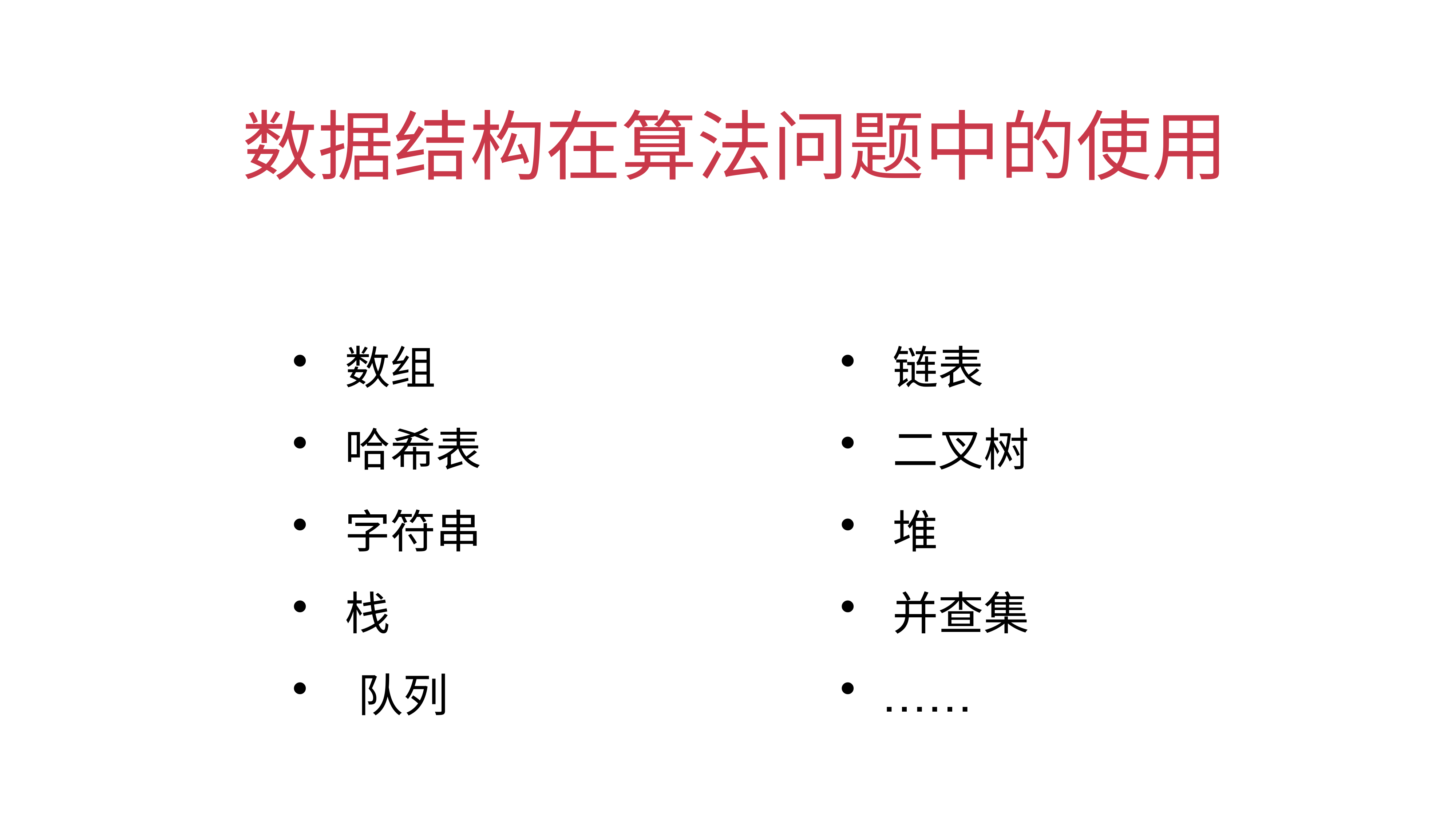

# 数据结构在算法问题中的使用
  数组
  哈希表
  字符串
  栈
   队列
  链表
  二叉树
  堆
  并查集
  ……